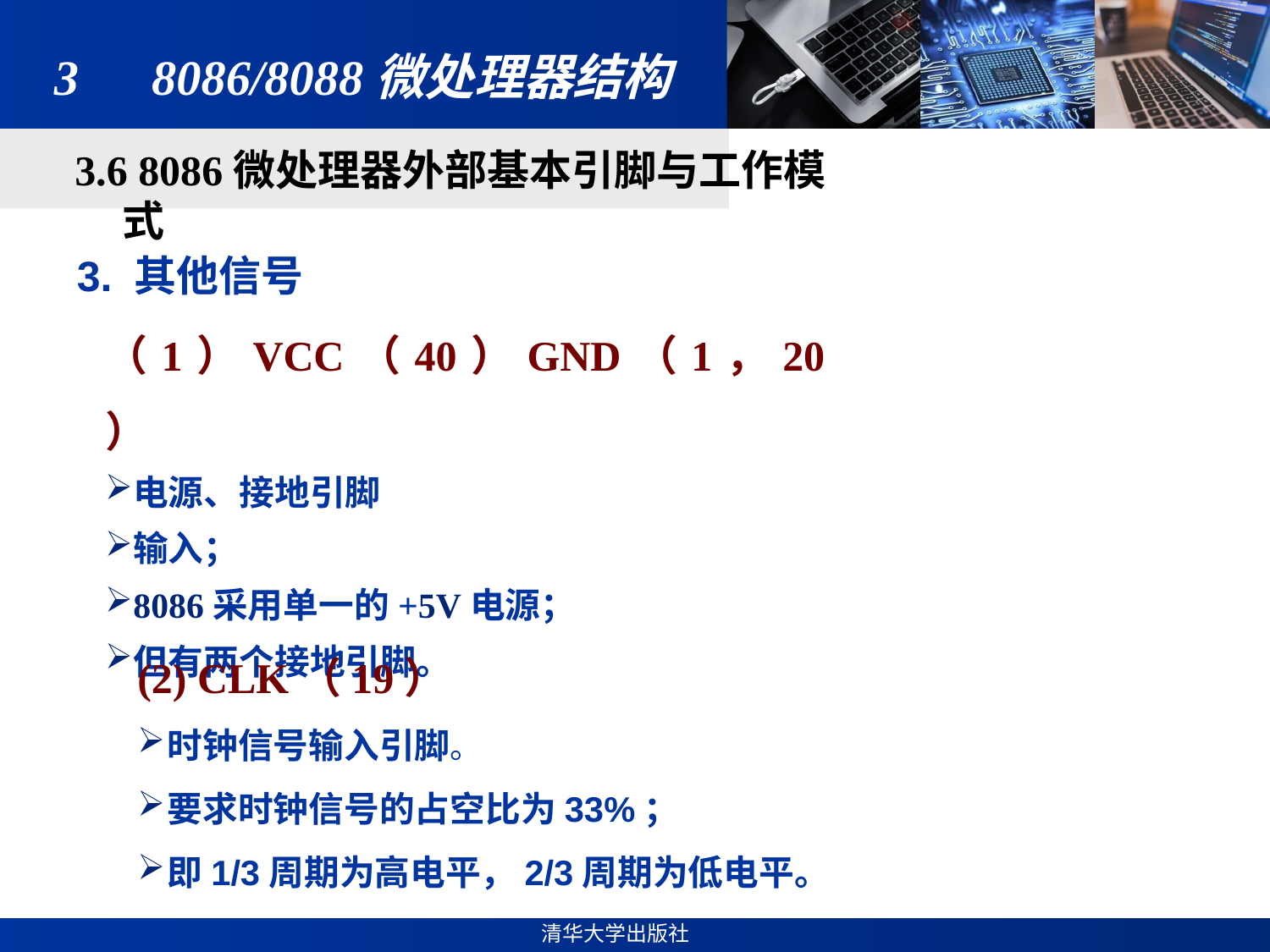

# 3　8086/8088微处理器结构
3.6 8086微处理器外部基本引脚与工作模式

3. 其他信号

（1）VCC（40）GND（1，20）
电源、接地引脚
输入；
8086采用单一的+5V电源；
但有两个接地引脚。
(2) CLK（19）
时钟信号输入引脚。
要求时钟信号的占空比为33%；
即1/3周期为高电平，2/3周期为低电平。